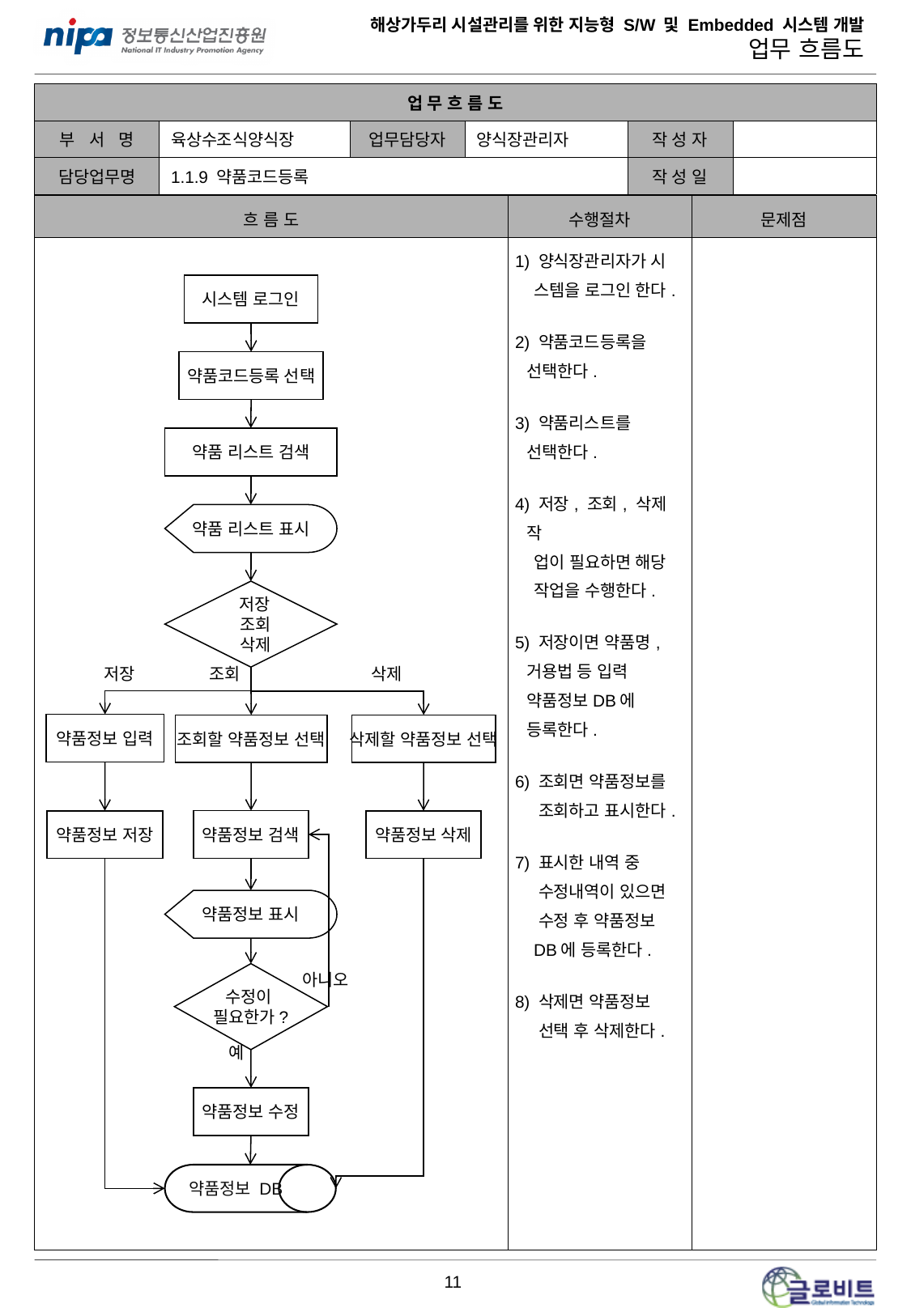

| 업 무 흐 름 도 |  |  |  |  |  |
| --- | --- | --- | --- | --- | --- |
| 부 서 명 | 육상수조식양식장 | 업무담당자 | 양식장관리자 | 작 성 자 |  |
| 담당업무명 | 1.1.9 약품코드등록 |  |  | 작 성 일 |  |
| 흐 름 도 | 수행절차 | 문제점 |
| --- | --- | --- |
|  | 1) 양식장관리자가 시 스템을 로그인 한다. 2) 약품코드등록을 선택한다. 3) 약품리스트를 선택한다. 4) 저장, 조회, 삭제 작 업이 필요하면 해당 작업을 수행한다. 5) 저장이면 약품명,거용법 등 입력 약품정보DB에 등록한다. 6) 조회면 약품정보를 조회하고 표시한다. 7) 표시한 내역 중 수정내역이 있으면 수정 후 약품정보 DB에 등록한다. 8) 삭제면 약품정보 선택 후 삭제한다. |  |
시스템 로그인
약품코드등록 선택
약품 리스트 검색
약품 리스트 표시
 저장
 조회
 삭제
저장
조회
삭제
약품정보 입력
조회할 약품정보 선택
삭제할 약품정보 선택
약품정보 검색
약품정보 저장
약품정보 삭제
약품정보 표시
수정이
필요한가?
아니오
예
약품정보 수정
약품정보 DB